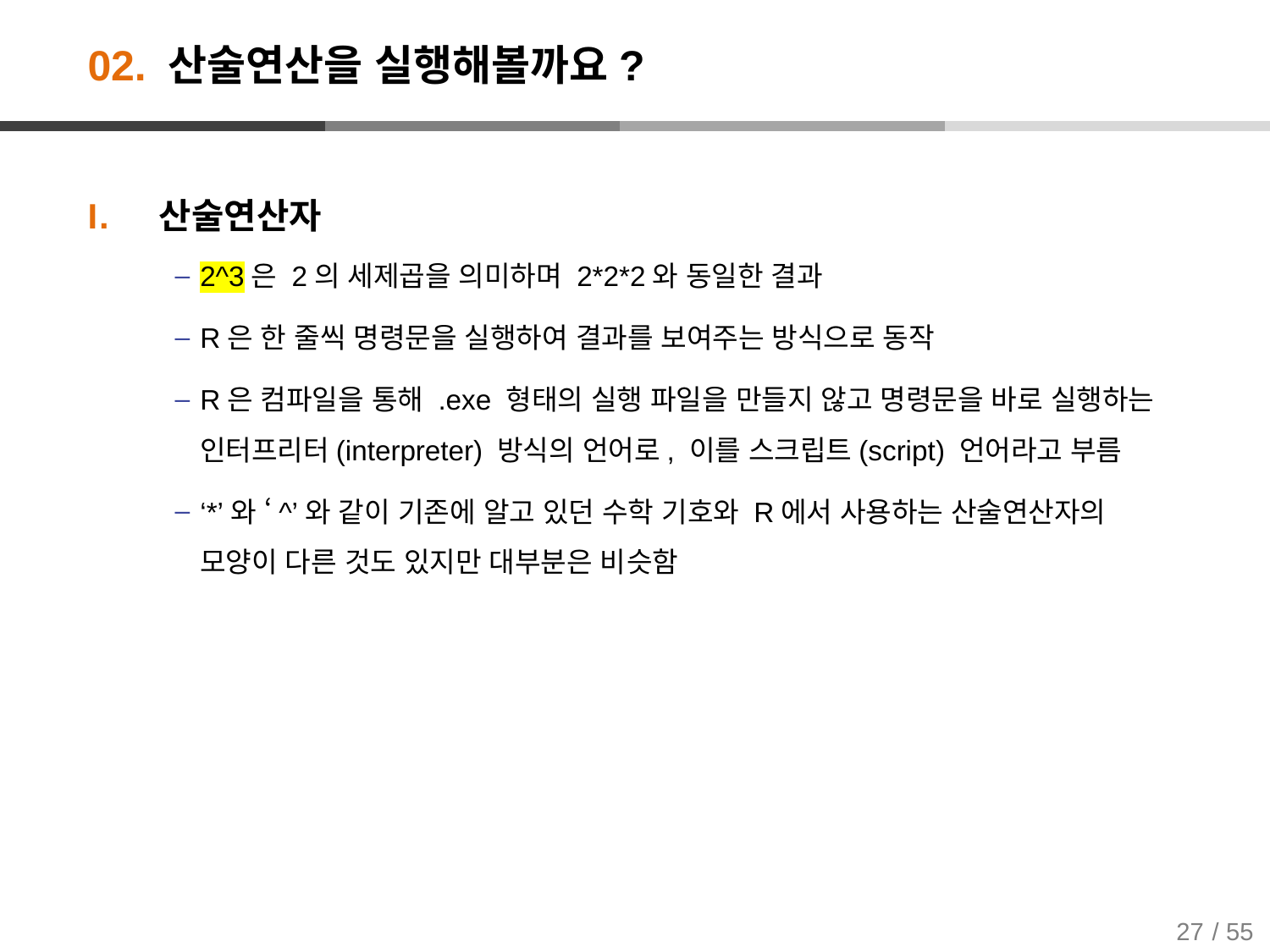

# 02. 산술연산을 실행해볼까요?
산술연산자
2^3은 2의 세제곱을 의미하며 2*2*2와 동일한 결과
R은 한 줄씩 명령문을 실행하여 결과를 보여주는 방식으로 동작
R은 컴파일을 통해 .exe 형태의 실행 파일을 만들지 않고 명령문을 바로 실행하는 인터프리터(interpreter) 방식의 언어로, 이를 스크립트(script) 언어라고 부름
‘*’와 ‘^’와 같이 기존에 알고 있던 수학 기호와 R에서 사용하는 산술연산자의 모양이 다른 것도 있지만 대부분은 비슷함